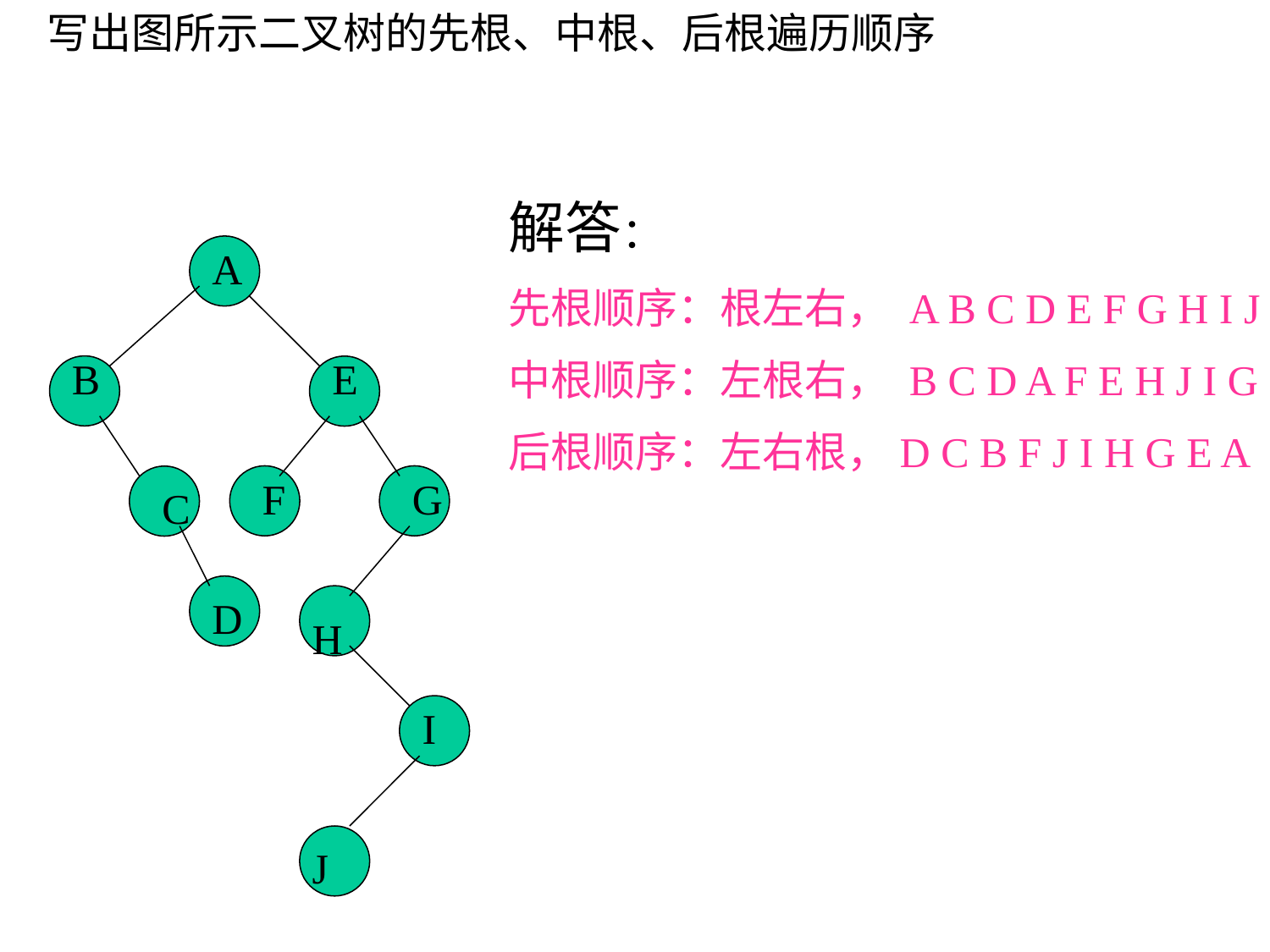

写出图所示二叉树的先根、中根、后根遍历顺序
解答：
先根顺序：根左右， A B C D E F G H I J
中根顺序：左根右， B C D A F E H J I G
后根顺序：左右根，D C B F J I H G E A

A

B
E

F
G
C

D
H

I

J